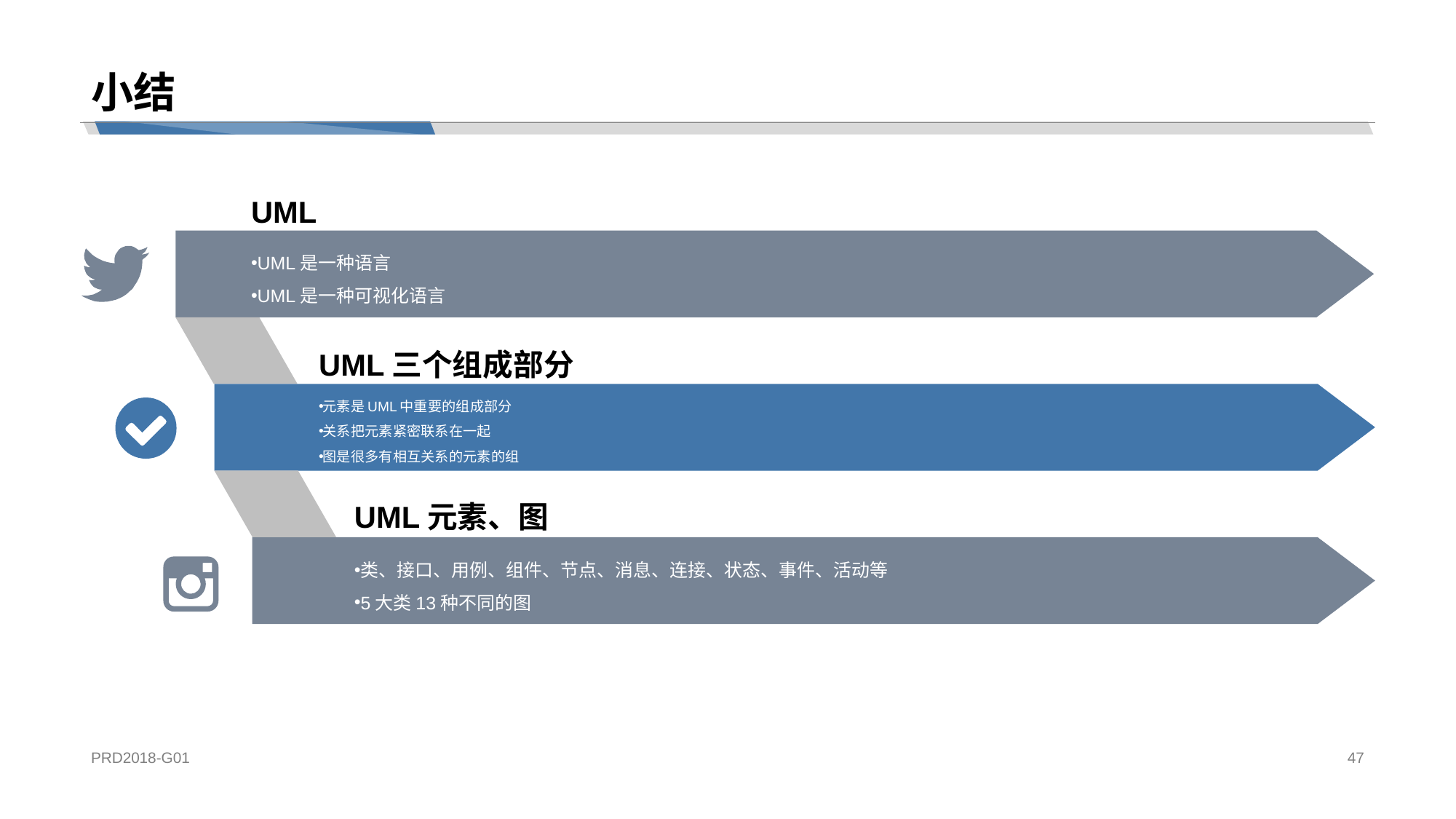

# 小结
UML

UML是一种语言
UML是一种可视化语言

UML三个组成部分
元素是UML中重要的组成部分
关系把元素紧密联系在一起
图是很多有相互关系的元素的组

UML元素、图
类、接口、用例、组件、节点、消息、连接、状态、事件、活动等
5大类13种不同的图

PRD2018-G01
47